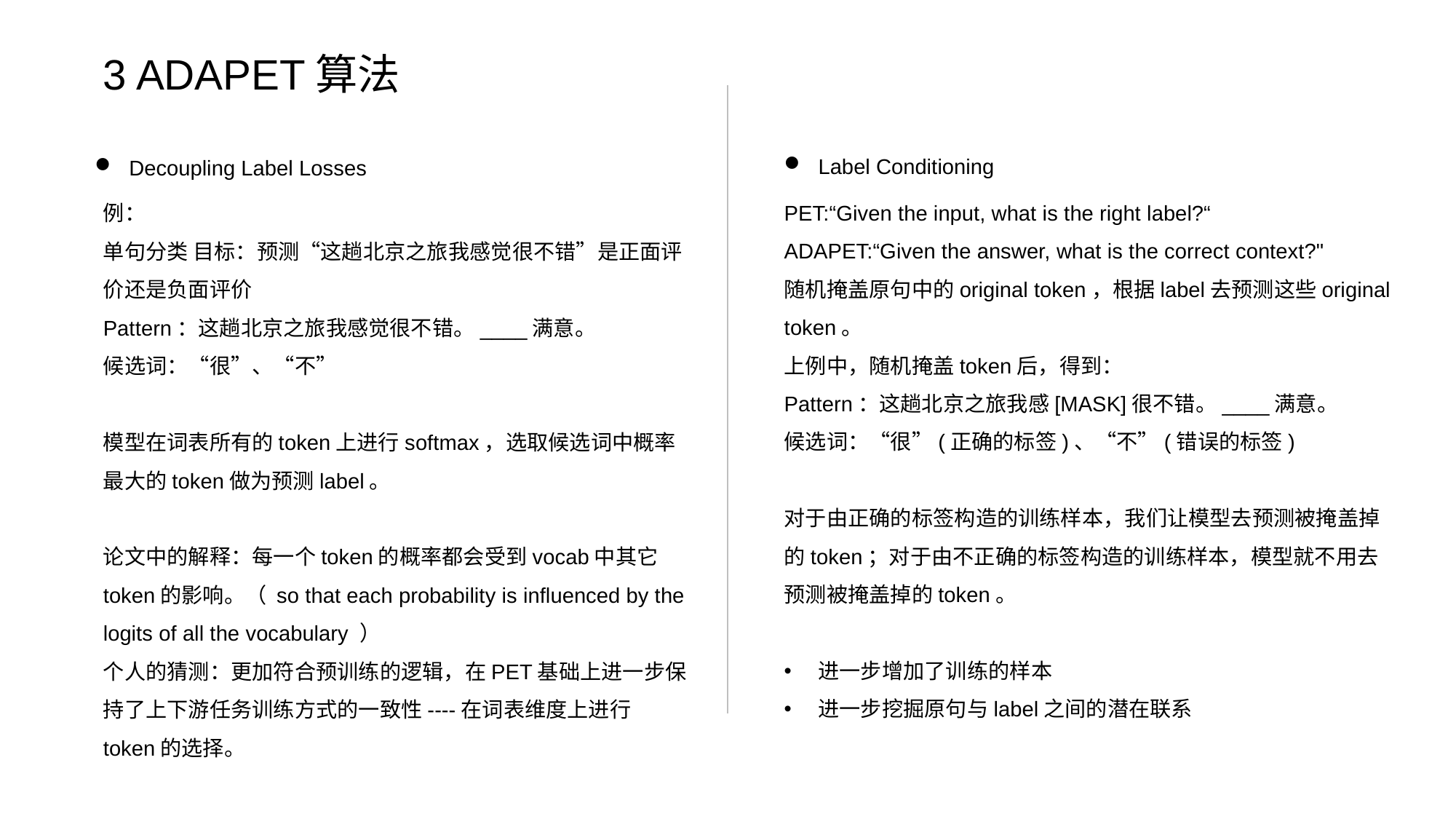

3 ADAPET算法
Label Conditioning
Decoupling Label Losses
PET:“Given the input, what is the right label?“
ADAPET:“Given the answer, what is the correct context?"
随机掩盖原句中的original token，根据label去预测这些original token。
上例中，随机掩盖token后，得到：
Pattern：这趟北京之旅我感[MASK]很不错。____满意。
候选词：“很”(正确的标签)、“不”(错误的标签)

对于由正确的标签构造的训练样本，我们让模型去预测被掩盖掉的token；对于由不正确的标签构造的训练样本，模型就不用去预测被掩盖掉的token。

进一步增加了训练的样本
进一步挖掘原句与label之间的潜在联系

例：
单句分类 目标：预测“这趟北京之旅我感觉很不错”是正面评价还是负面评价
Pattern：这趟北京之旅我感觉很不错。____满意。
候选词：“很”、“不”

模型在词表所有的token上进行softmax，选取候选词中概率最大的token做为预测label。

论文中的解释：每一个token的概率都会受到vocab中其它token的影响。（ so that each probability is influenced by the logits of all the vocabulary ）
个人的猜测：更加符合预训练的逻辑，在PET基础上进一步保持了上下游任务训练方式的一致性----在词表维度上进行token的选择。